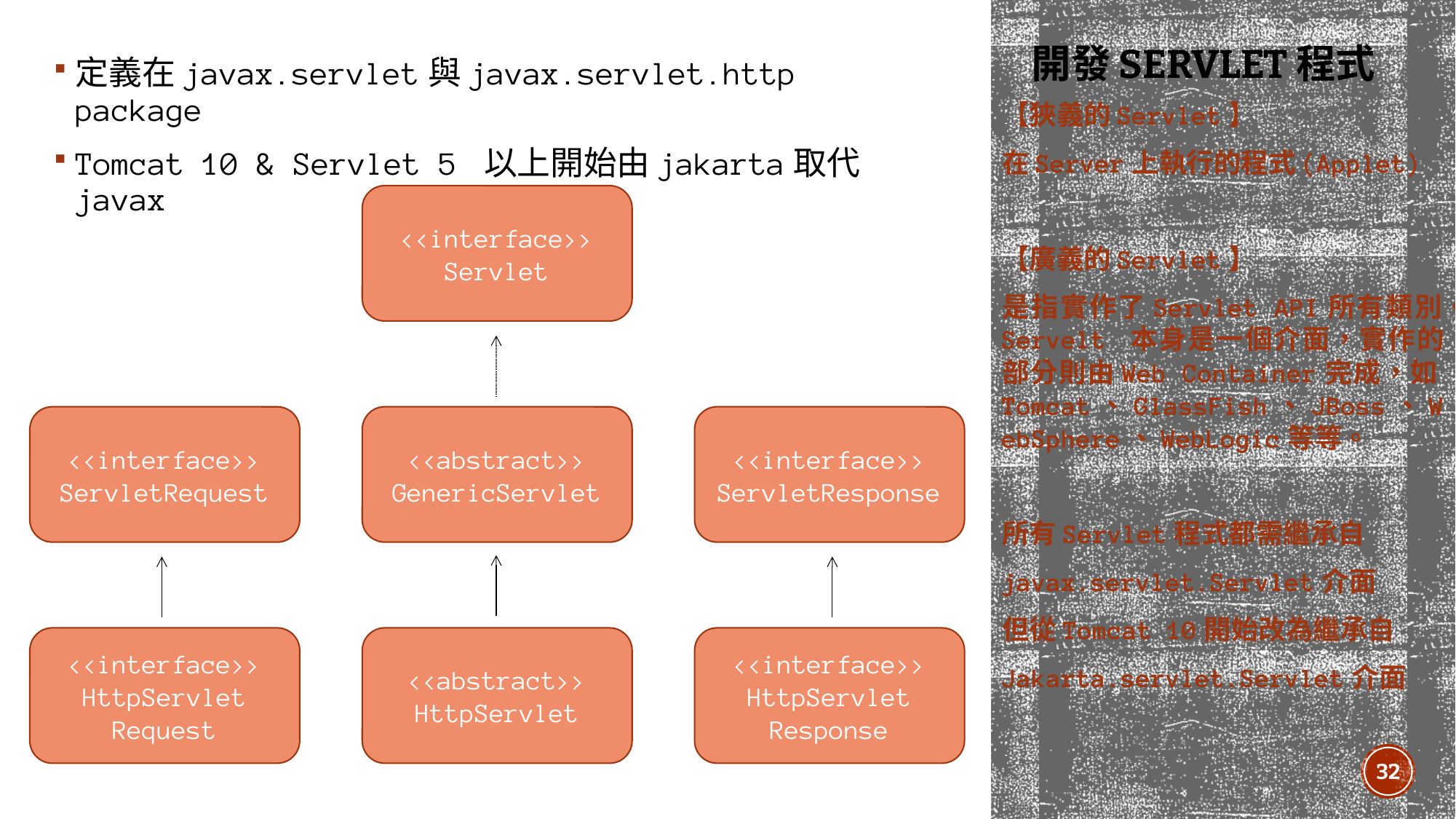

# 開發SeRVlet程式
定義在javax.servlet與javax.servlet.http package
Tomcat 10 & Servlet 5 以上開始由jakarta取代javax
【狹義的Servlet】
在Server上執行的程式(Applet)

【廣義的Servlet】
是指實作了Servlet API所有類別。Servelt 本身是一個介面，實作的部分則由Web Container完成，如Tomcat、GlassFish、JBoss、WebSphere、WebLogic等等。

所有Servlet程式都需繼承自
javax.servlet.Servlet介面
但從Tomcat 10開始改為繼承自
Jakarta.servlet.Servlet介面
<<interface>>
Servlet
<<interface>>
ServletRequest
<<abstract>>
GenericServlet
<<interface>>
ServletResponse
<<interface>>
HttpServlet
Request
<<abstract>>
HttpServlet
<<interface>>
HttpServlet
Response
32